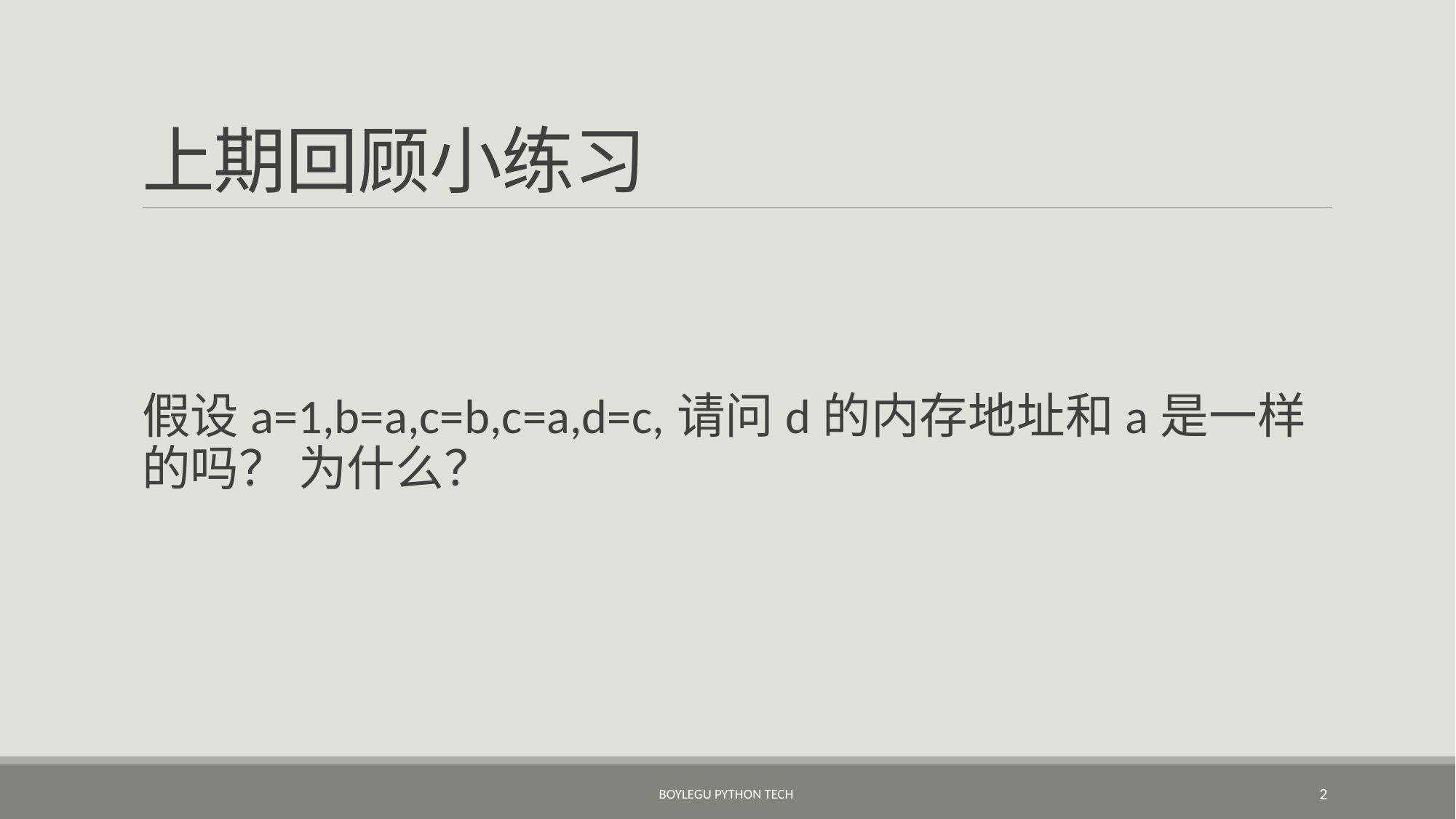

# 上期回顾小练习

假设a=1,b=a,c=b,c=a,d=c,请问d的内存地址和a是一样的吗？ 为什么？

BoyleGu Python Tech
2